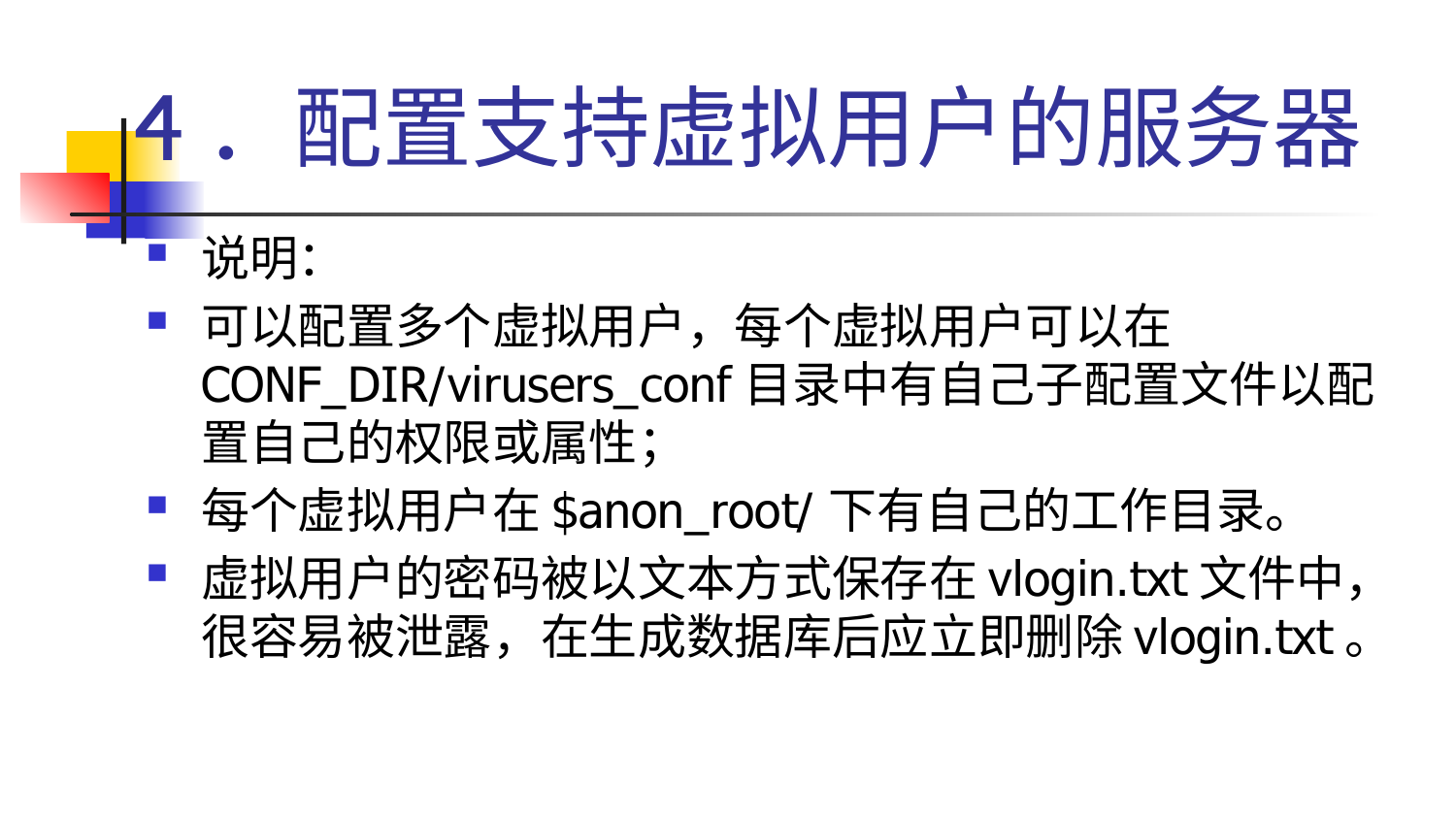

# 4．配置支持虚拟用户的服务器
说明：
可以配置多个虚拟用户，每个虚拟用户可以在CONF_DIR/virusers_conf目录中有自己子配置文件以配置自己的权限或属性；
每个虚拟用户在$anon_root/下有自己的工作目录。
虚拟用户的密码被以文本方式保存在vlogin.txt文件中，很容易被泄露，在生成数据库后应立即删除vlogin.txt。